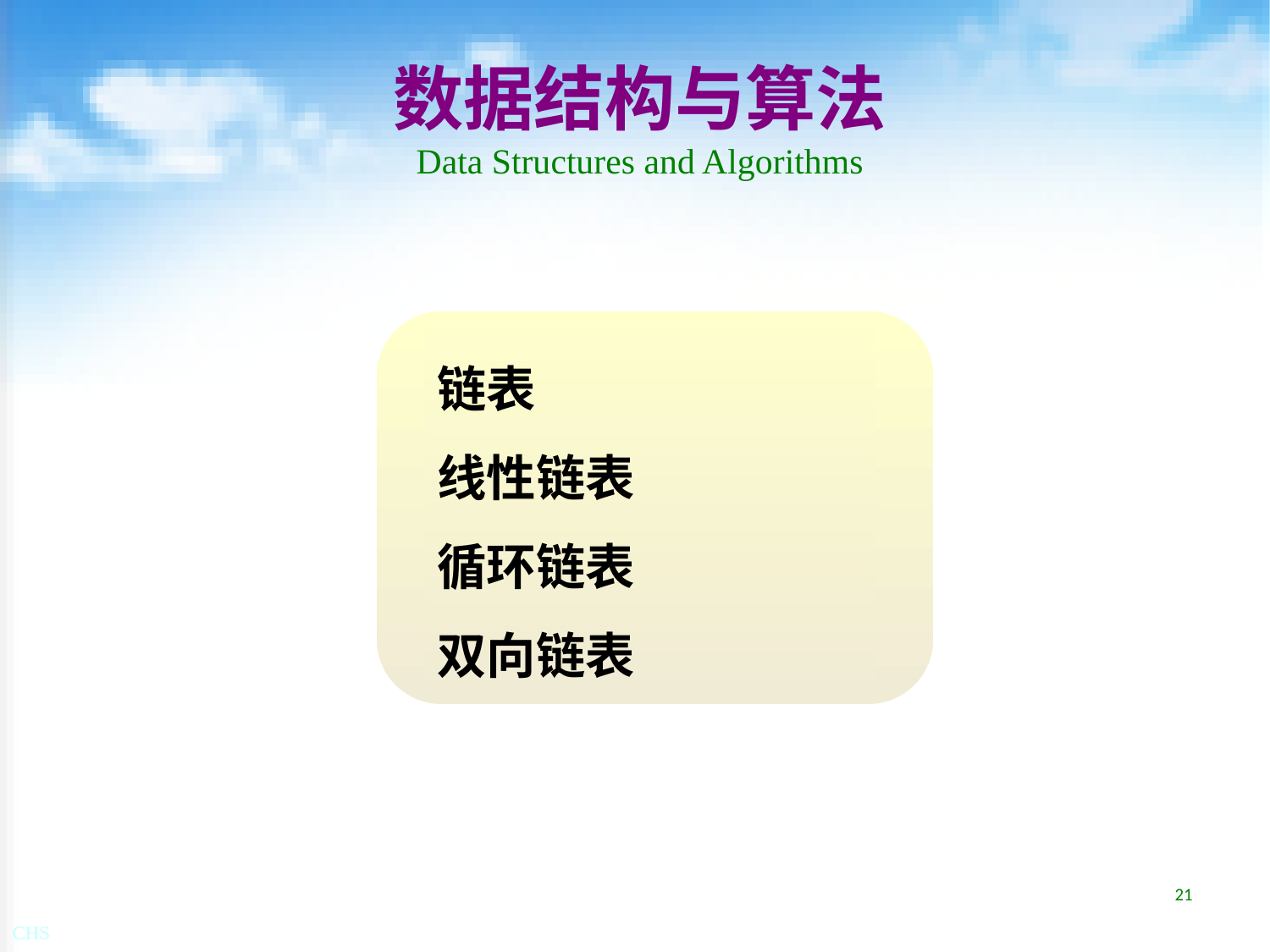

# 数据结构与算法 Data Structures and Algorithms

链表
线性链表
循环链表
双向链表
21